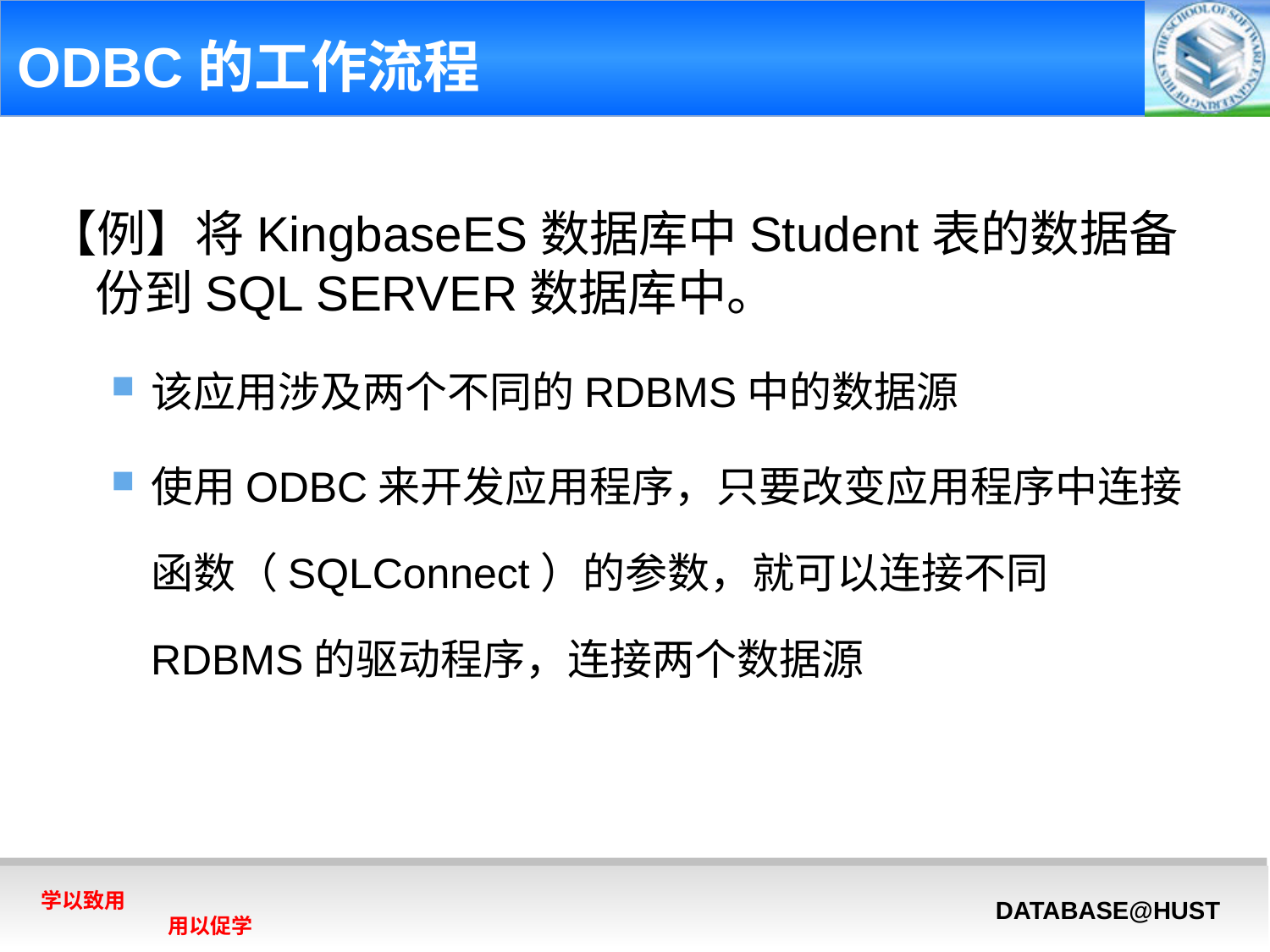

# ODBC的工作流程
【例】将KingbaseES数据库中Student表的数据备份到SQL SERVER数据库中。
该应用涉及两个不同的RDBMS中的数据源
使用ODBC来开发应用程序，只要改变应用程序中连接函数（SQLConnect）的参数，就可以连接不同RDBMS的驱动程序，连接两个数据源